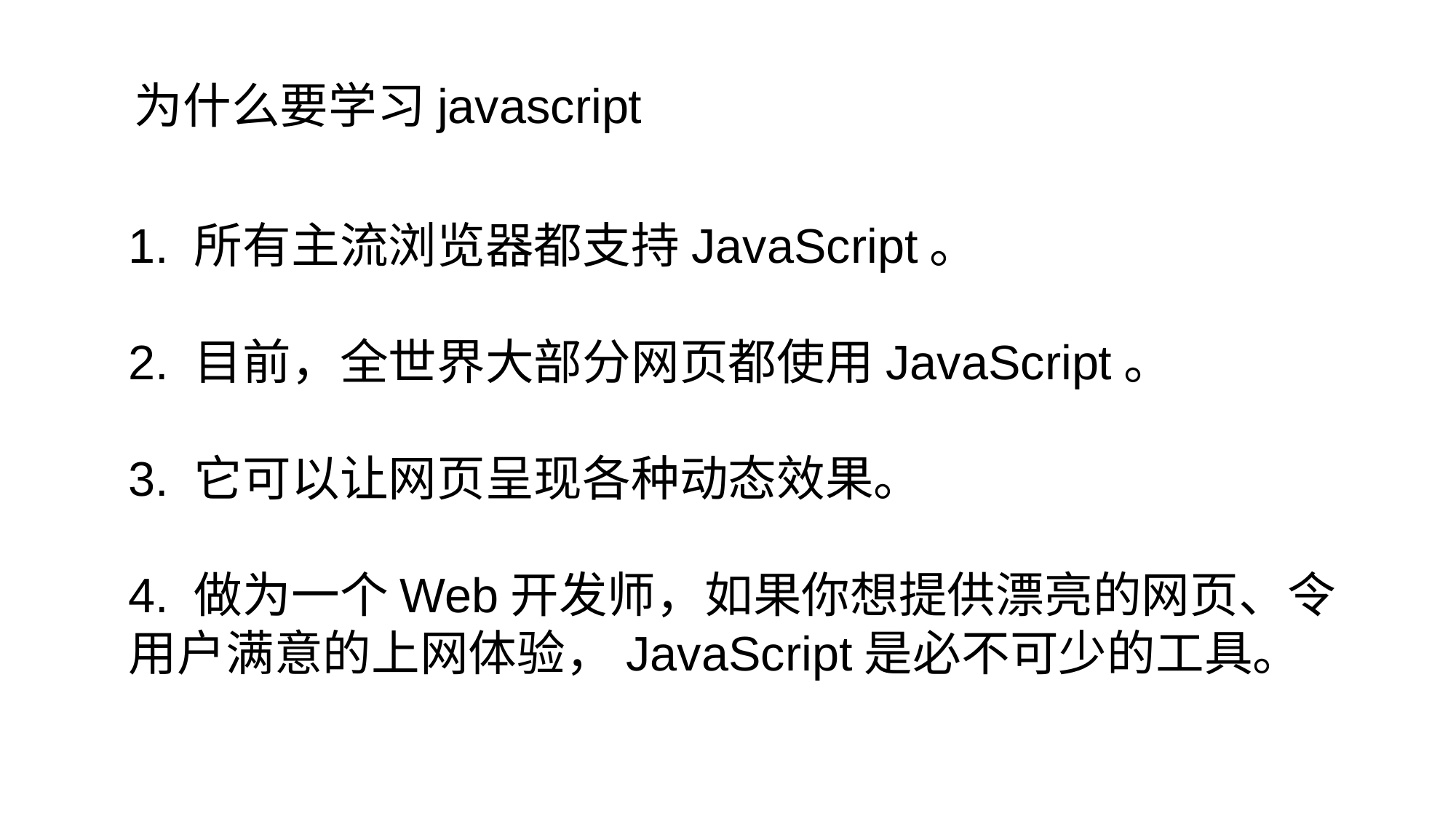

为什么要学习javascript
1. 所有主流浏览器都支持JavaScript。

2. 目前，全世界大部分网页都使用JavaScript。

3. 它可以让网页呈现各种动态效果。

4. 做为一个Web开发师，如果你想提供漂亮的网页、令用户满意的上网体验，JavaScript是必不可少的工具。